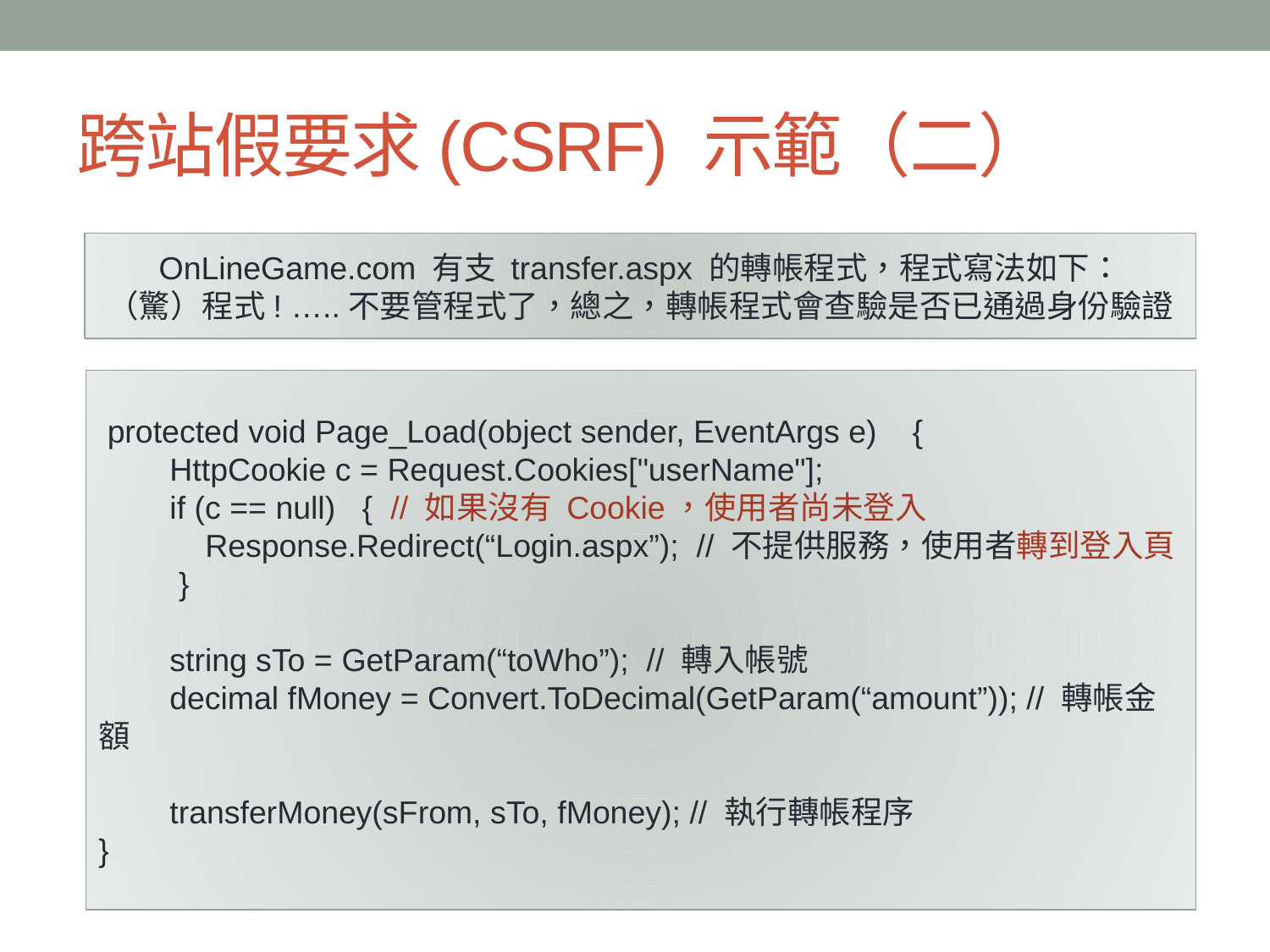

# 跨站假要求(CSRF) 示範（二）
OnLineGame.com 有支 transfer.aspx 的轉帳程式，程式寫法如下：
（驚）程式! …..不要管程式了，總之，轉帳程式會查驗是否已通過身份驗證
 protected void Page_Load(object sender, EventArgs e)    {
        HttpCookie c = Request.Cookies["userName"];
        if (c == null)   {  // 如果沒有 Cookie，使用者尚未登入
            Response.Redirect(“Login.aspx”);  // 不提供服務，使用者轉到登入頁
         }

        string sTo = GetParam(“toWho”);  // 轉入帳號
        decimal fMoney = Convert.ToDecimal(GetParam(“amount”)); // 轉帳金額

        transferMoney(sFrom, sTo, fMoney); // 執行轉帳程序
}